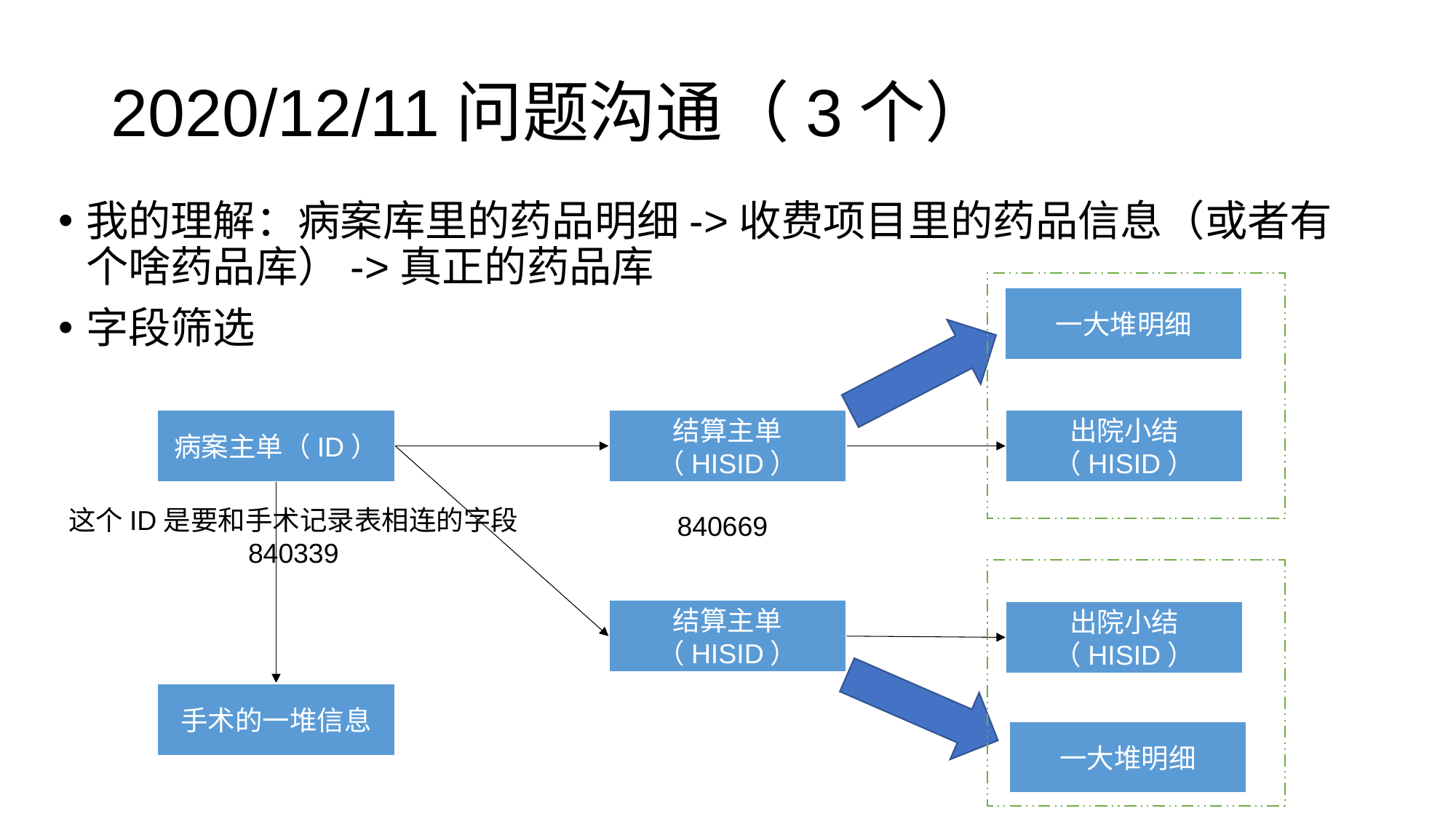

# 2020/12/11问题沟通（3个）
我的理解：病案库里的药品明细->收费项目里的药品信息（或者有个啥药品库）->真正的药品库
字段筛选

一大堆明细

病案主单（ID）
结算主单（HISID）
出院小结（HISID）
这个ID是要和手术记录表相连的字段
840339
840669

结算主单（HISID）
出院小结（HISID）

手术的一堆信息
一大堆明细